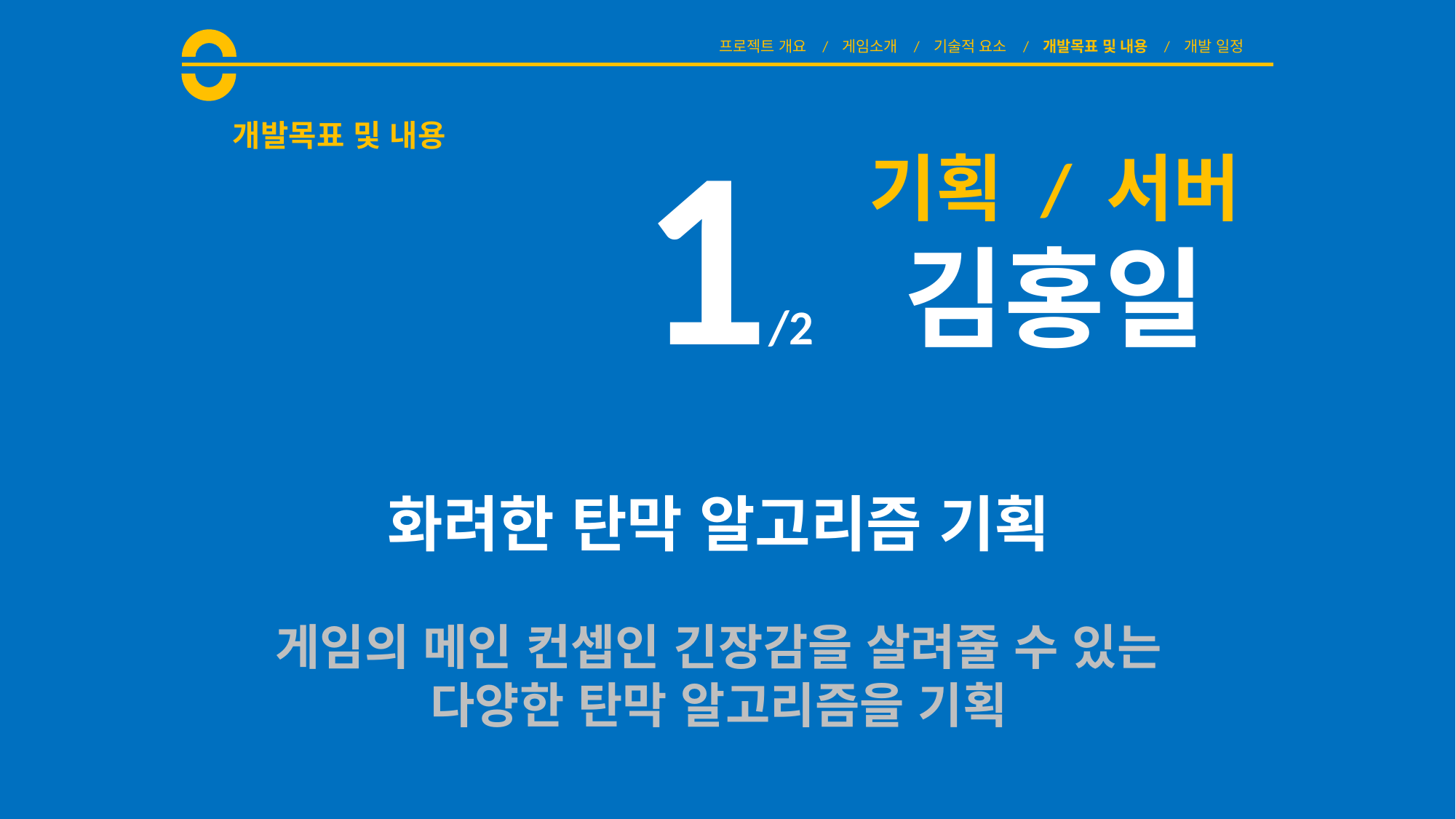

프로젝트 개요   /   게임소개   /   기술적 요소   /   개발목표 및 내용   /   개발 일정

1/2
# 개발목표 및 내용
기획 / 서버
김홍일
화려한 탄막 알고리즘 기획

게임의 메인 컨셉인 긴장감을 살려줄 수 있는
다양한 탄막 알고리즘을 기획